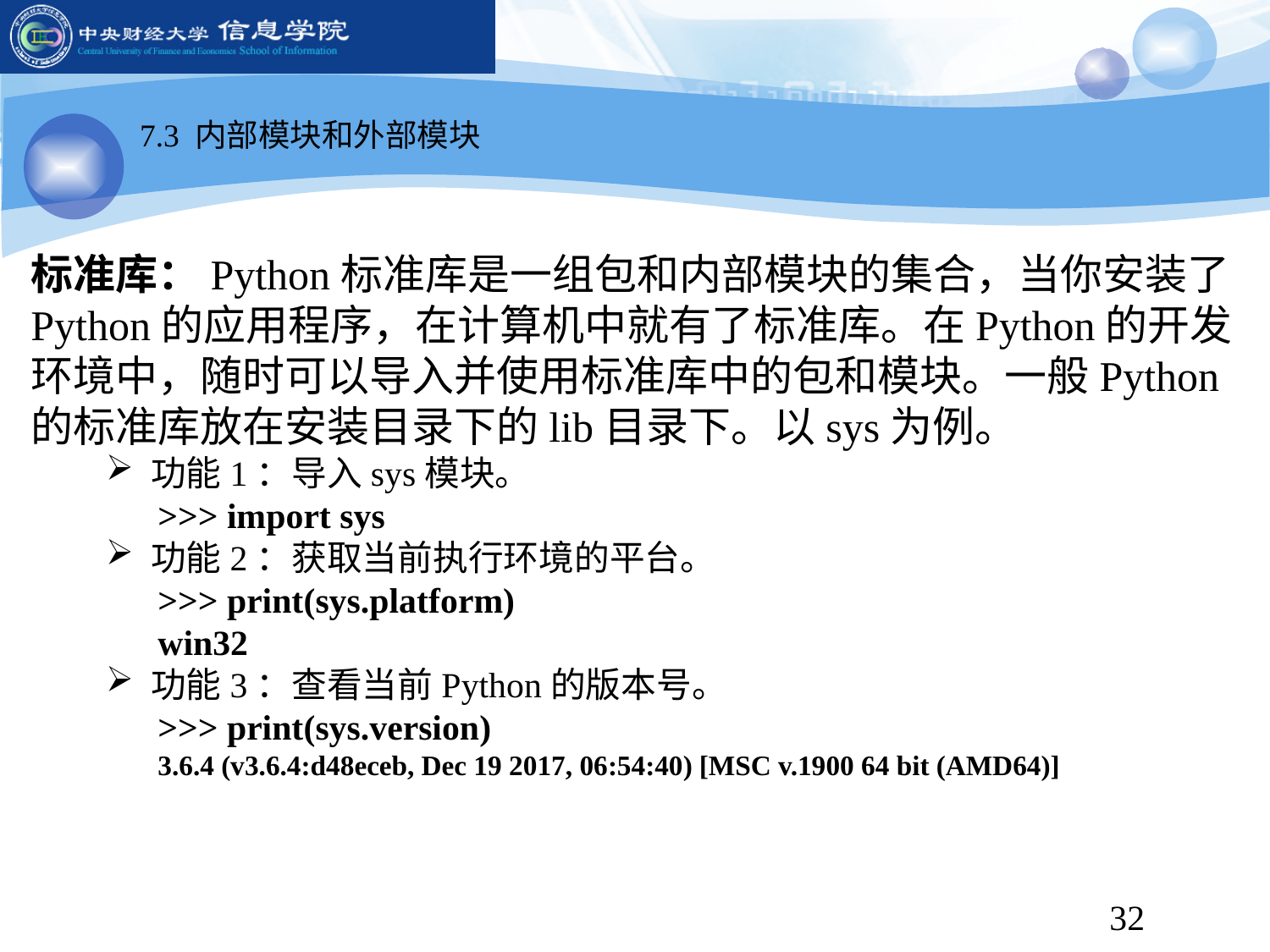

7.3 内部模块和外部模块
标准库：Python标准库是一组包和内部模块的集合，当你安装了Python的应用程序，在计算机中就有了标准库。在Python的开发环境中，随时可以导入并使用标准库中的包和模块。一般Python的标准库放在安装目录下的lib目录下。以sys为例。
功能1：导入sys模块。
	>>> import sys
功能2：获取当前执行环境的平台。
	>>> print(sys.platform)
	win32
功能3：查看当前Python的版本号。
	>>> print(sys.version)
	3.6.4 (v3.6.4:d48eceb, Dec 19 2017, 06:54:40) [MSC v.1900 64 bit (AMD64)]